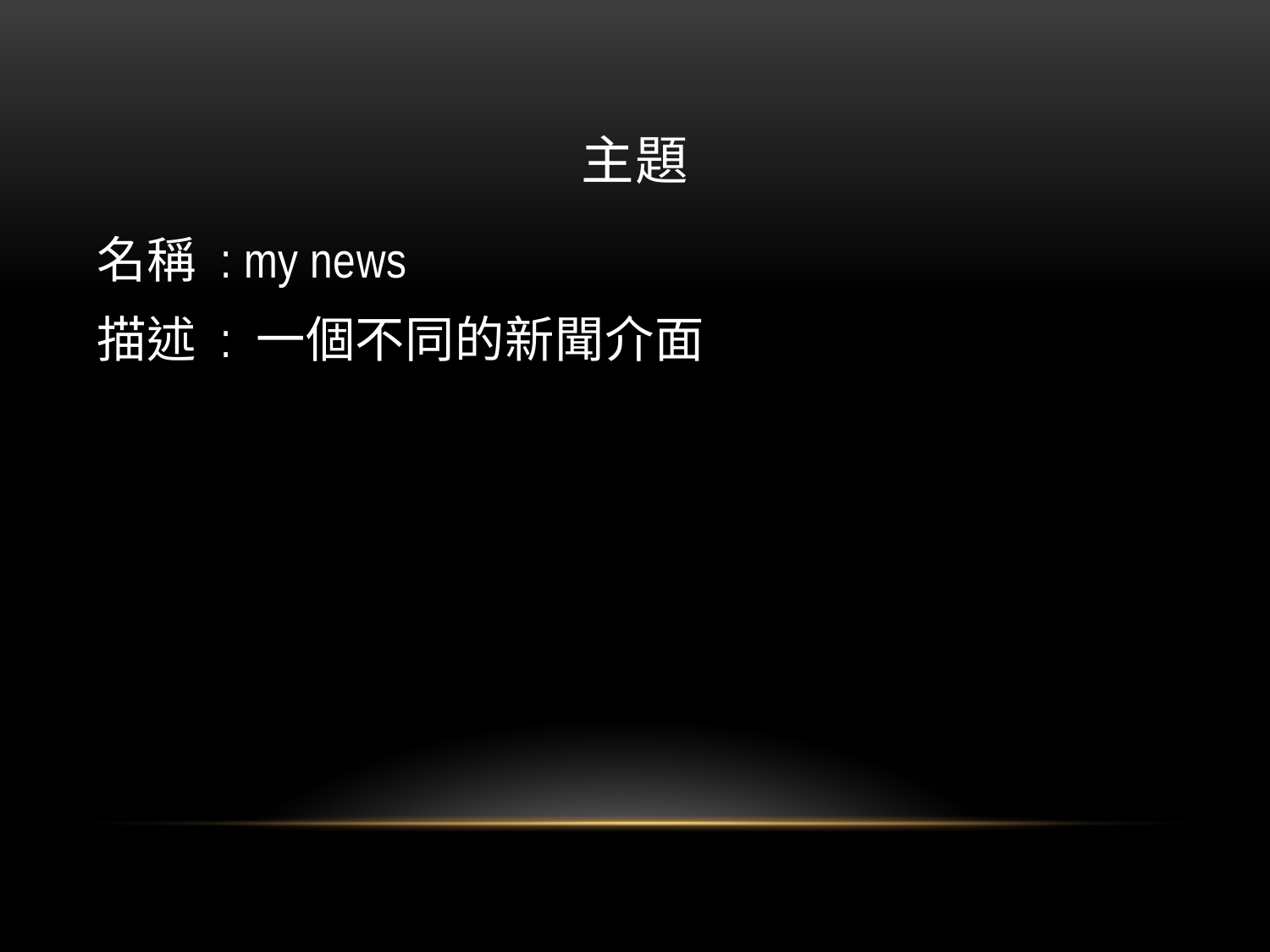

# 主題
名稱 : my news
描述 : 一個不同的新聞介面